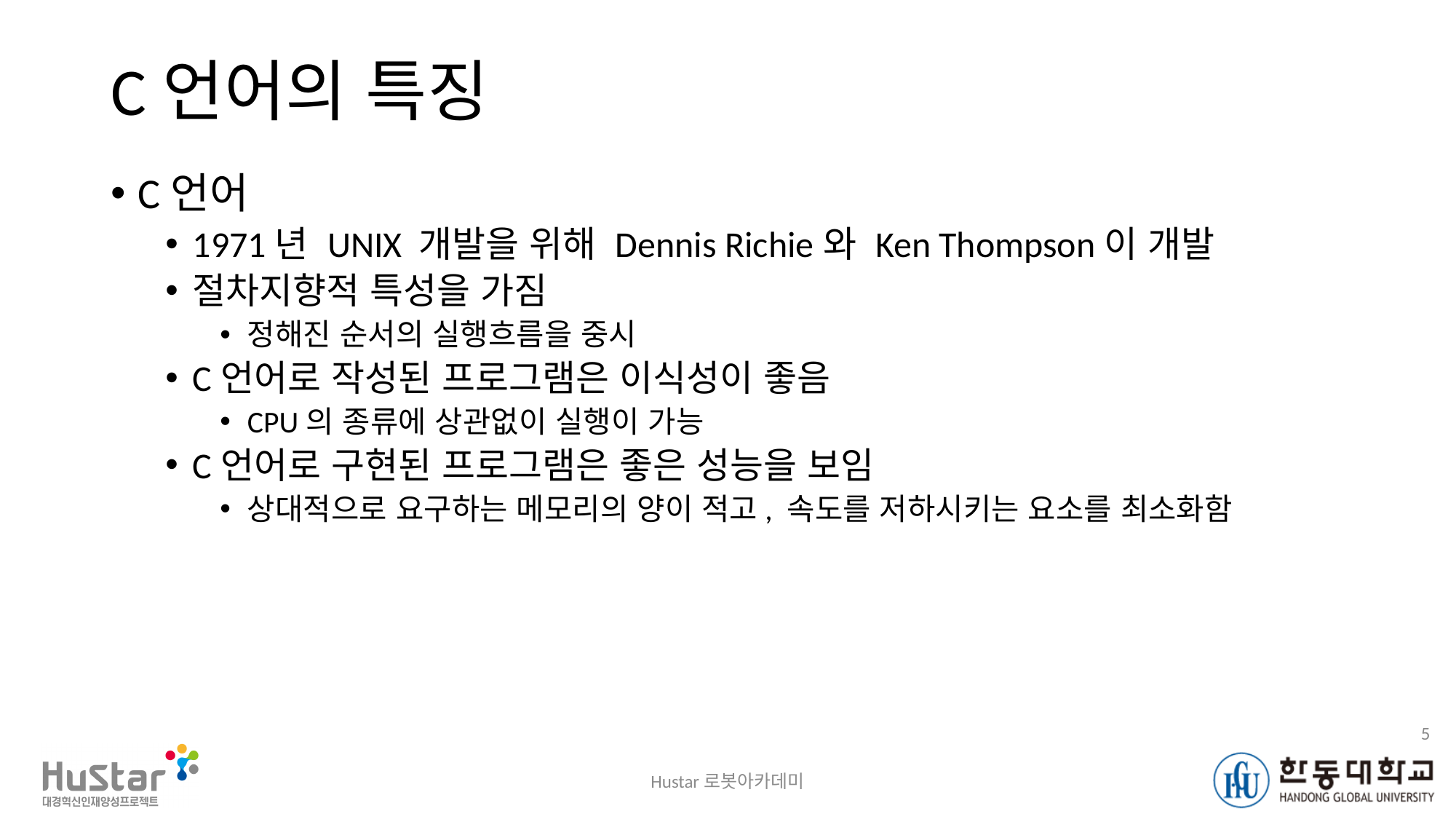

# C언어의 특징
C언어
1971년 UNIX 개발을 위해 Dennis Richie와 Ken Thompson이 개발
절차지향적 특성을 가짐
정해진 순서의 실행흐름을 중시
C언어로 작성된 프로그램은 이식성이 좋음
CPU의 종류에 상관없이 실행이 가능
C언어로 구현된 프로그램은 좋은 성능을 보임
상대적으로 요구하는 메모리의 양이 적고, 속도를 저하시키는 요소를 최소화함

5
Hustar로봇아카데미